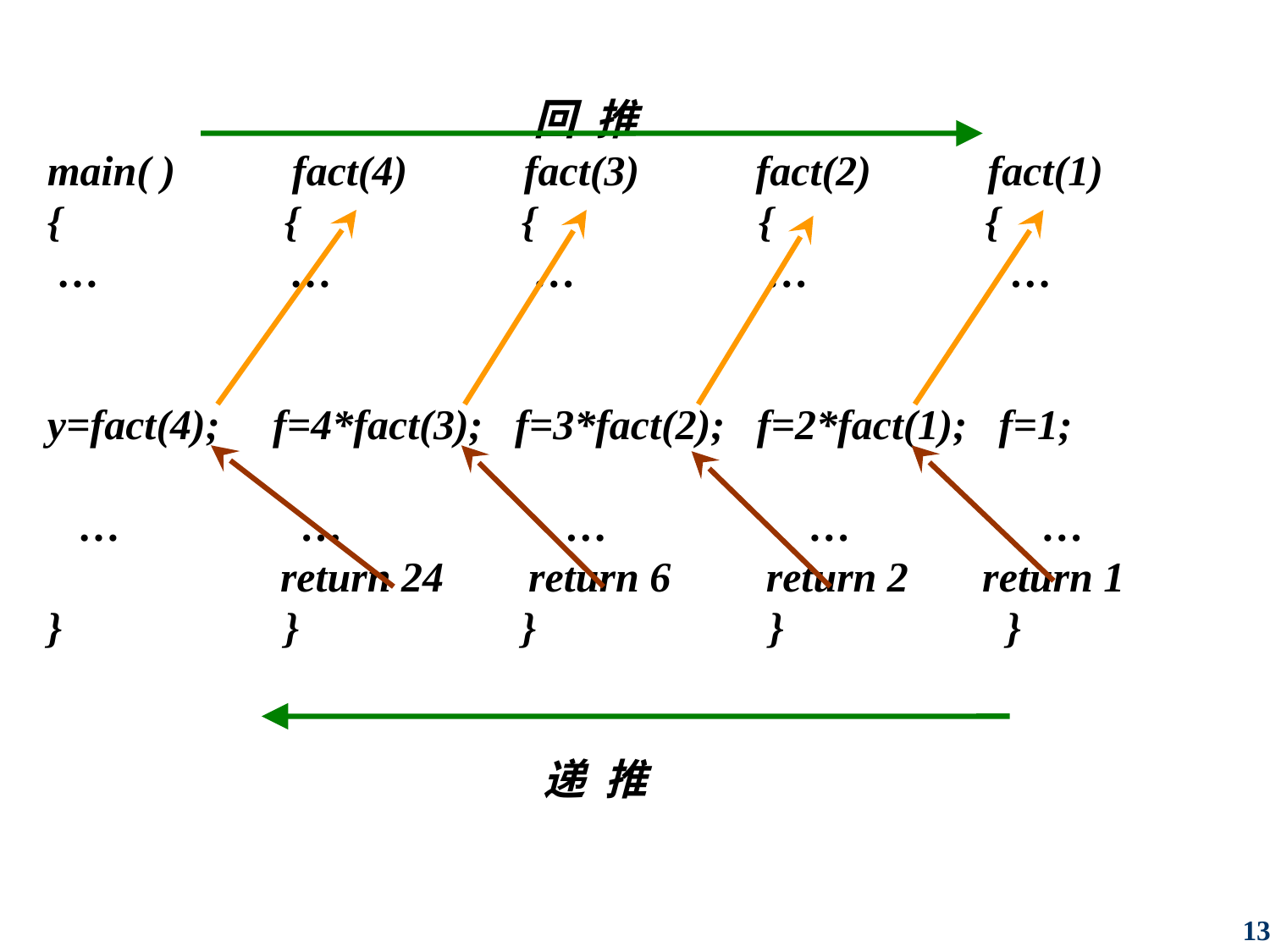

# 递归调用过程
                                                                                                                        回  推
main( )           fact(4)           fact(3)           fact(2)           fact(1)
{                     {                     {                     {                    {
 …                  …                   …                  …                   …

y=fact(4);     f=4*fact(3);   f=3*fact(2);   f=2*fact(1);   f=1;

   …                 …                     …                   …                  …
                      return 24        return 6         return 2       return 1
}                     }                     }                      }                     }

                                                   递  推